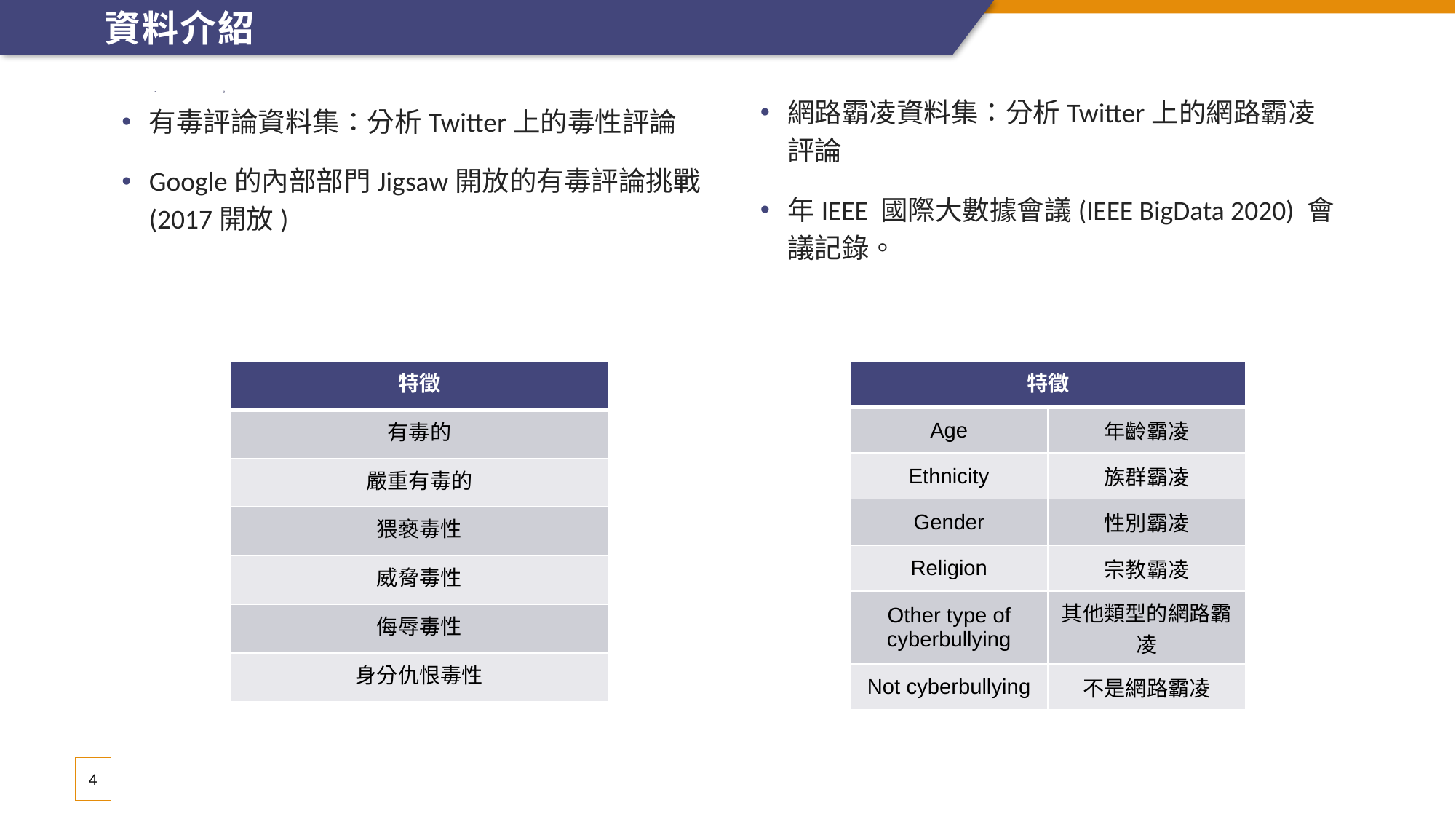

# 資料介紹

g
網路霸凌資料集：分析Twitter上的網路霸凌評論
年IEEE 國際大數據會議(IEEE BigData 2020) 會議記錄。
有毒評論資料集：分析Twitter上的毒性評論
Google的內部部門Jigsaw開放的有毒評論挑戰(2017開放)
| 特徵 |
| --- |
| 有毒的 |
| 嚴重有毒的 |
| 猥褻毒性 |
| 威脅毒性 |
| 侮辱毒性 |
| 身分仇恨毒性 |
| 特徵 |  |
| --- | --- |
| Age | 年齡霸凌 |
| Ethnicity | 族群霸凌 |
| Gender | 性別霸凌 |
| Religion | 宗教霸凌 |
| Other type of cyberbullying | 其他類型的網路霸凌 |
| Not cyberbullying | 不是網路霸凌 |
4